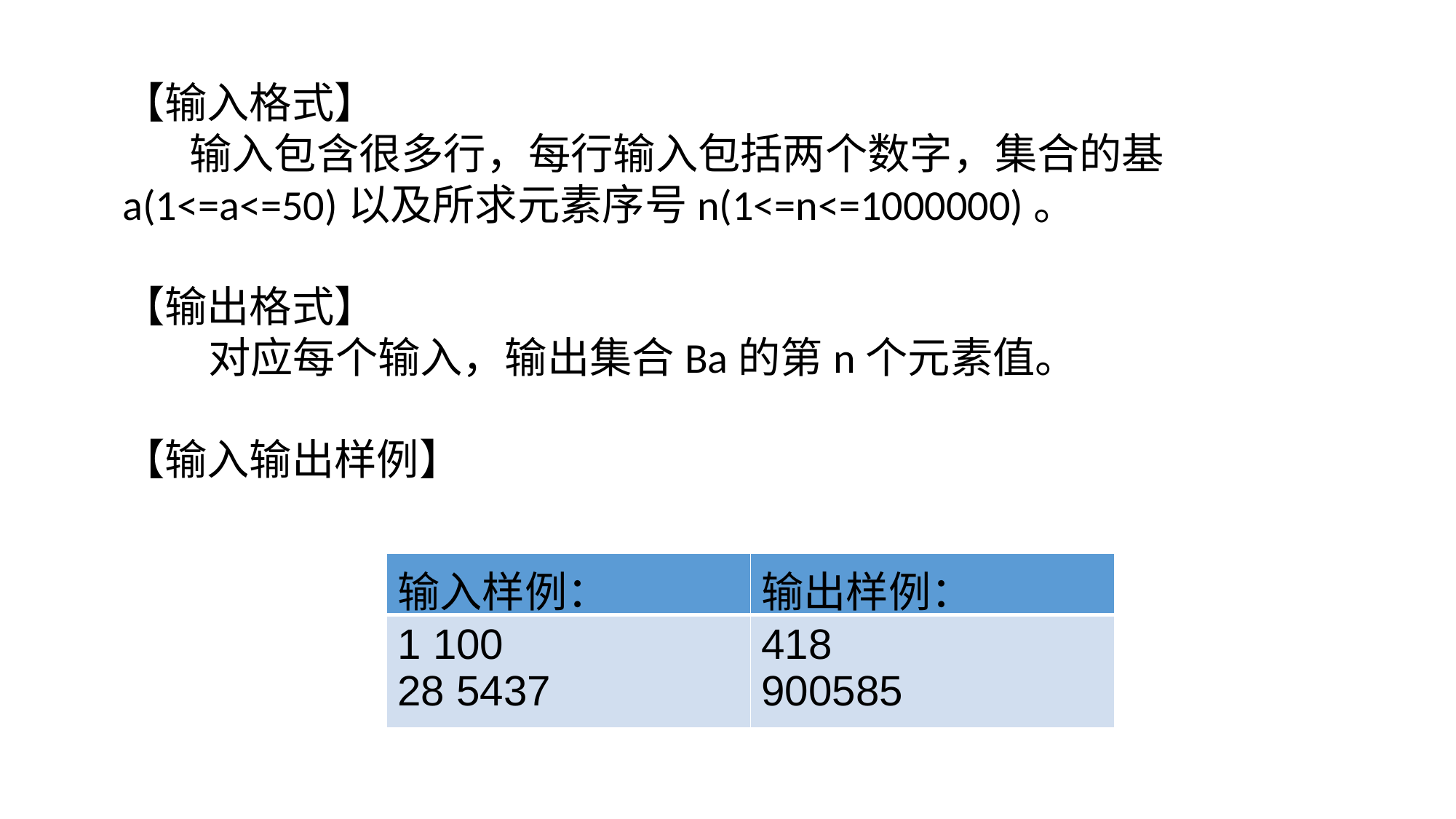

【输入格式】
      输入包含很多行，每行输入包括两个数字，集合的基a(1<=a<=50)以及所求元素序号n(1<=n<=1000000)。

【输出格式】
        对应每个输入，输出集合Ba的第n个元素值。

【输入输出样例】

| 输入样例： | 输出样例： |
| --- | --- |
| 1 100 28 5437 | 418 900585 |